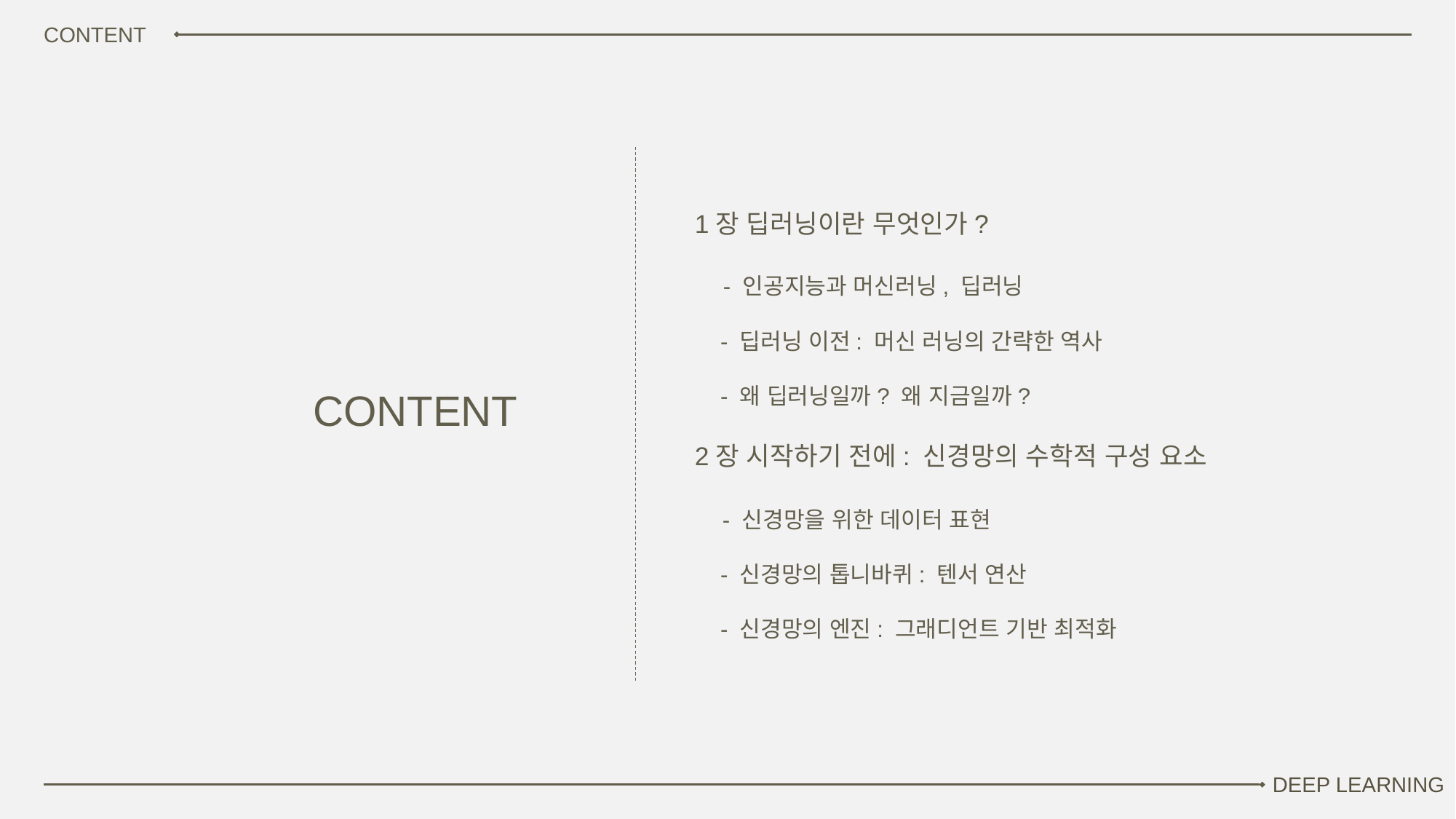

CONTENT
1장 딥러닝이란 무엇인가?
    - 인공지능과 머신러닝, 딥러닝
    - 딥러닝 이전: 머신 러닝의 간략한 역사
    - 왜 딥러닝일까? 왜 지금일까?
2장 시작하기 전에: 신경망의 수학적 구성 요소
    - 신경망을 위한 데이터 표현
    - 신경망의 톱니바퀴: 텐서 연산
    - 신경망의 엔진: 그래디언트 기반 최적화
CONTENT
DEEP LEARNING